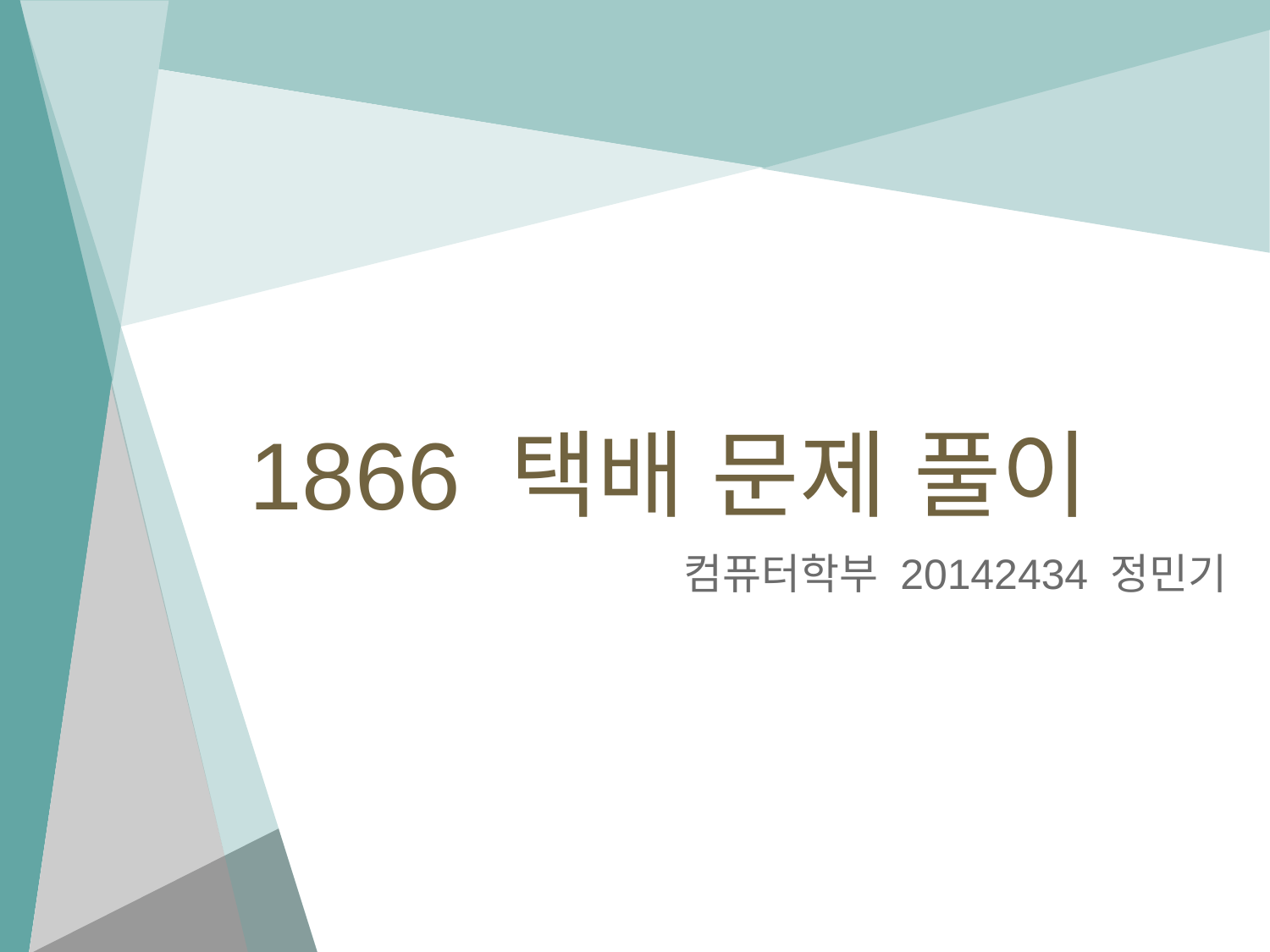

# 1866 택배 문제 풀이
컴퓨터학부 20142434 정민기